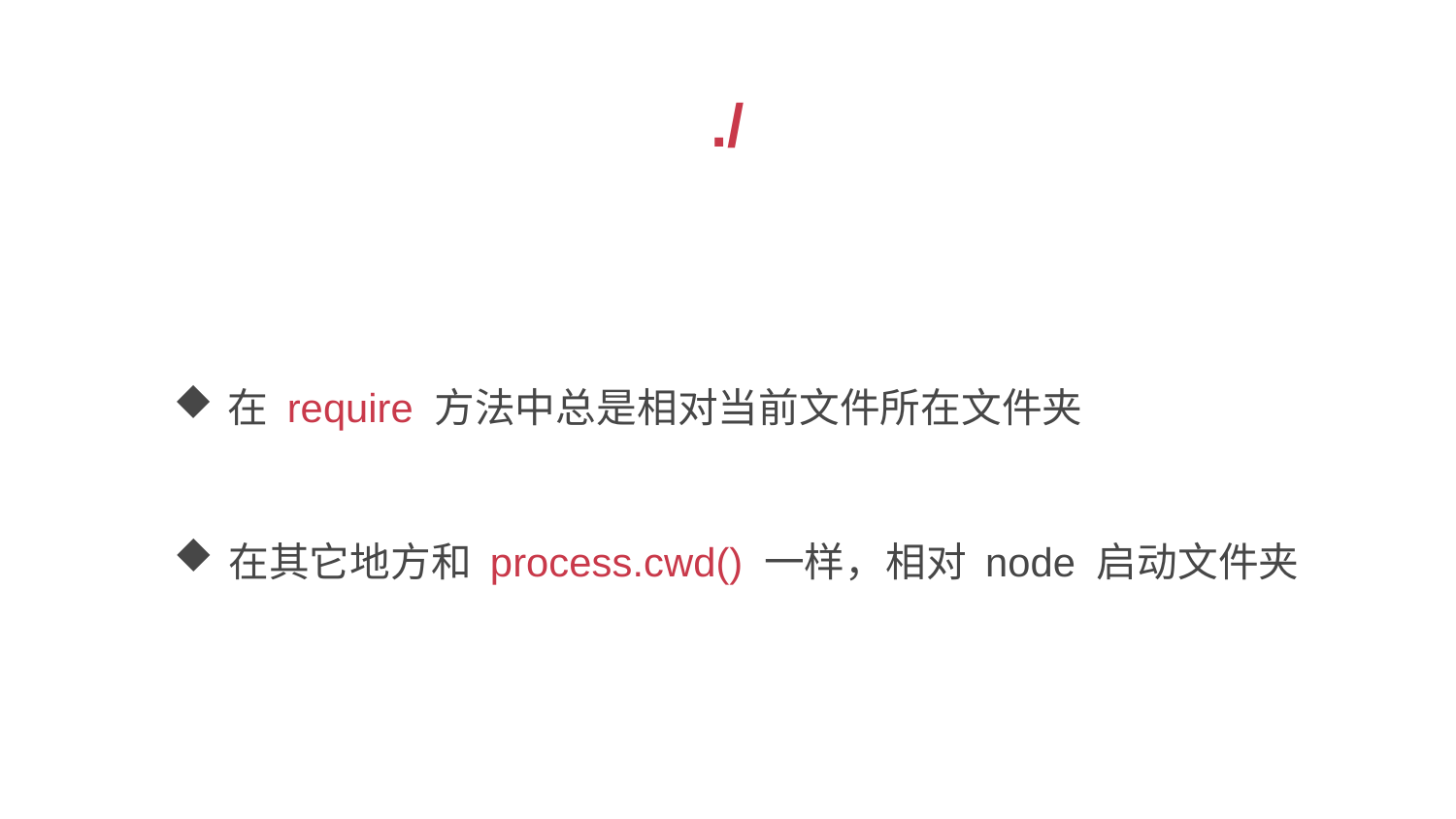

./
在 require 方法中总是相对当前文件所在文件夹
在其它地方和 process.cwd() 一样，相对 node 启动文件夹